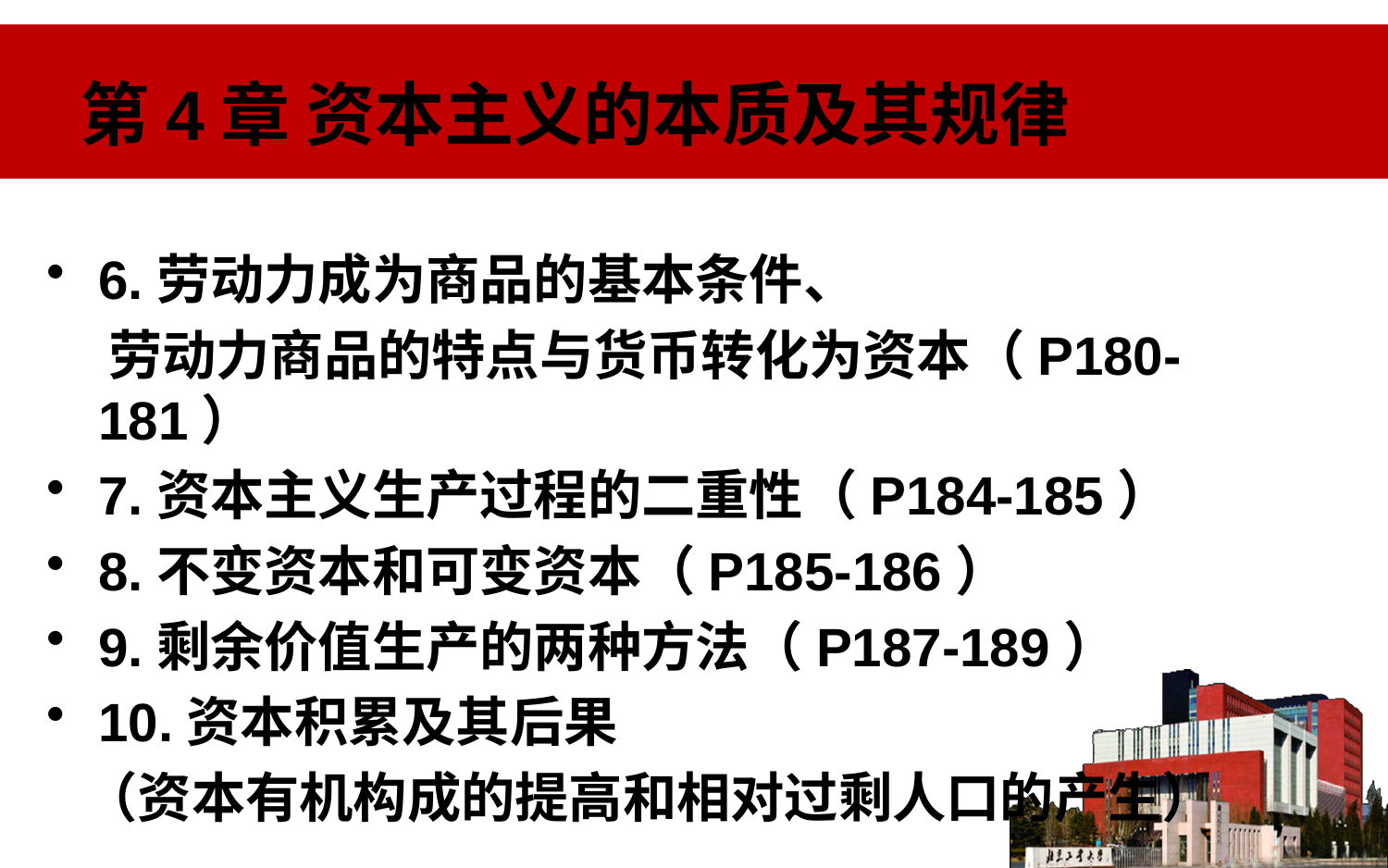

# 第4章 资本主义的本质及其规律
6.劳动力成为商品的基本条件、
    劳动力商品的特点与货币转化为资本（P180-181）
7.资本主义生产过程的二重性（P184-185）
8.不变资本和可变资本（P185-186）
9.剩余价值生产的两种方法（P187-189）
10.资本积累及其后果
  （资本有机构成的提高和相对过剩人口的产生）